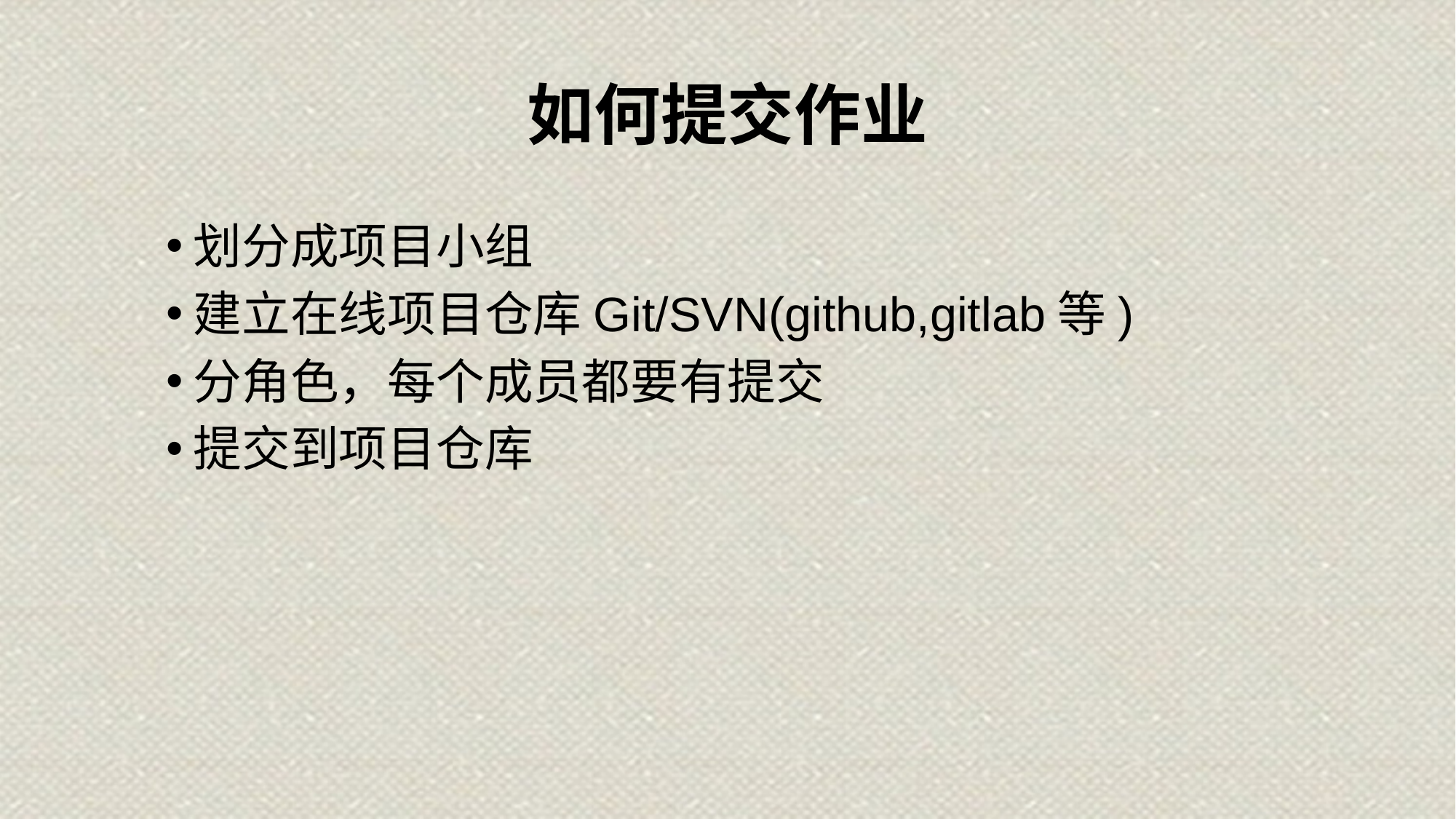

# 如何提交作业
划分成项目小组
建立在线项目仓库Git/SVN(github,gitlab等)
分角色，每个成员都要有提交
提交到项目仓库